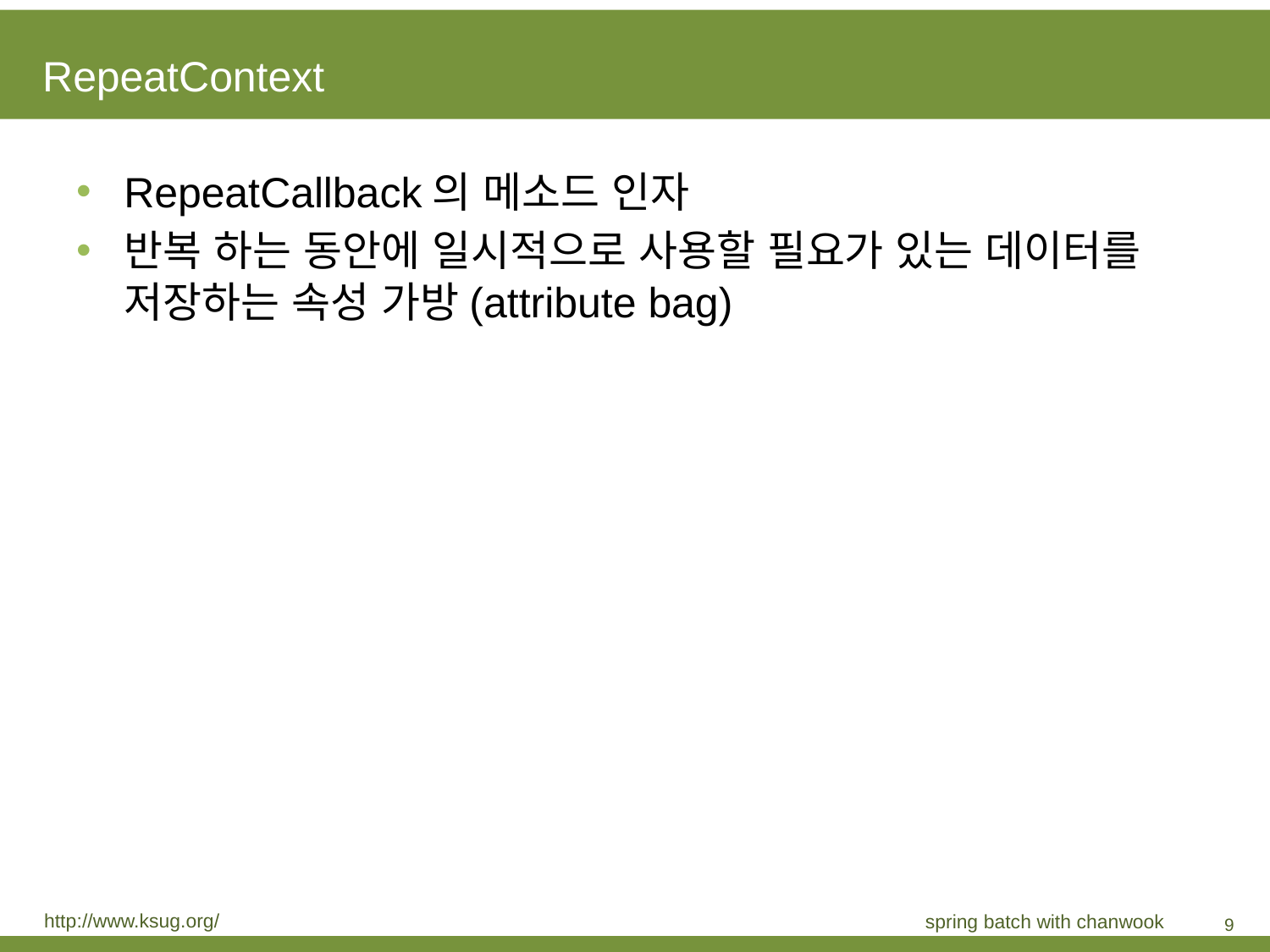

# RepeatContext
RepeatCallback의 메소드 인자
반복 하는 동안에 일시적으로 사용할 필요가 있는 데이터를 저장하는 속성 가방(attribute bag)
http://www.ksug.org/
spring batch with chanwook
9